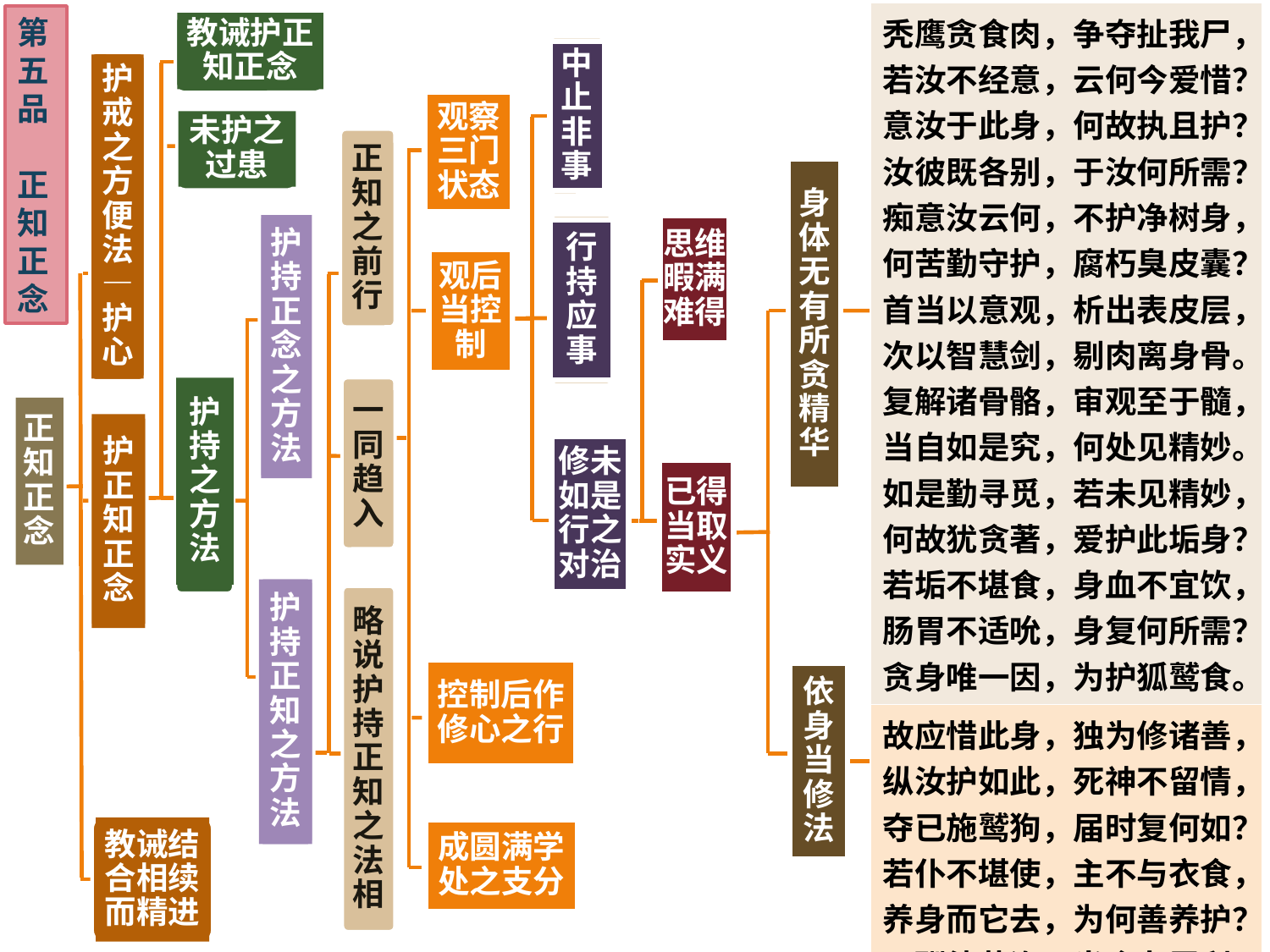

| 秃鹰贪食肉，争夺扯我尸，若汝不经意，云何今爱惜？意汝于此身，何故执且护？汝彼既各别，于汝何所需？痴意汝云何，不护净树身，何苦勤守护，腐朽臭皮囊？首当以意观，析出表皮层，次以智慧剑，剔肉离身骨。复解诸骨骼，审观至于髓，当自如是究，何处见精妙。如是勤寻觅，若未见精妙，何故犹贪著，爱护此垢身？若垢不堪食，身血不宜饮，肠胃不适吮，身复何所需？贪身唯一因，为护狐鹫食。 |
| --- |
| 故应惜此身，独为修诸善，纵汝护如此，死神不留情，夺已施鹫狗，届时复何如？若仆不堪使，主不与衣食，养身而它去，为何善养护？即酬彼薪资，当令办吾利，无益则于彼，一切不应与。念身如舟楫，唯充去来依，为办有情利，修成如意身。 |
第五品
   正知正念

教诫护正知正念

中止非事

护戒之方便法—护心

观察三门状态

未护之过患

正知之前行

身体无有所贪精华

思维暇满难得

护持正念之方法

行持应事

观后当控制

护持之方法

一同趋入

正知正念

护正知正念
修未如是行之对治

已得当取实义

护持正知之方法

略说护持正知之法相

控制后作修心之行
依身当修法

教诫结合相续而精进

成圆满学处之支分
7